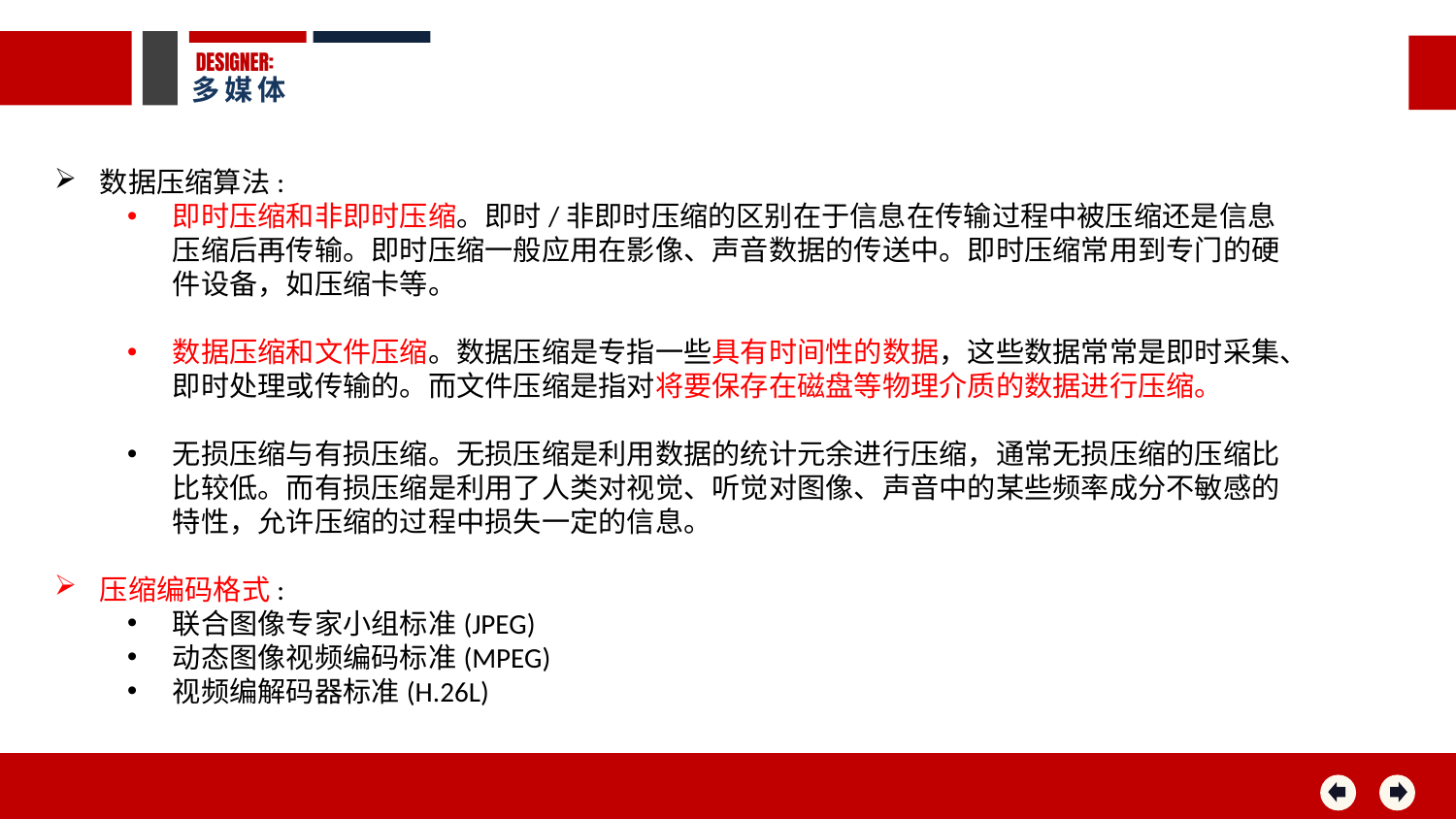

DESIGNER:
多媒体
数据压缩算法:
即时压缩和非即时压缩。即时/非即时压缩的区别在于信息在传输过程中被压缩还是信息压缩后再传输。即时压缩一般应用在影像、声音数据的传送中。即时压缩常用到专门的硬件设备，如压缩卡等。

数据压缩和文件压缩。数据压缩是专指一些具有时间性的数据，这些数据常常是即时采集、即时处理或传输的。而文件压缩是指对将要保存在磁盘等物理介质的数据进行压缩。

无损压缩与有损压缩。无损压缩是利用数据的统计元余进行压缩，通常无损压缩的压缩比比较低。而有损压缩是利用了人类对视觉、听觉对图像、声音中的某些频率成分不敏感的特性，允许压缩的过程中损失一定的信息。

压缩编码格式:
联合图像专家小组标准(JPEG)
动态图像视频编码标准(MPEG)
视频编解码器标准(H.26L)